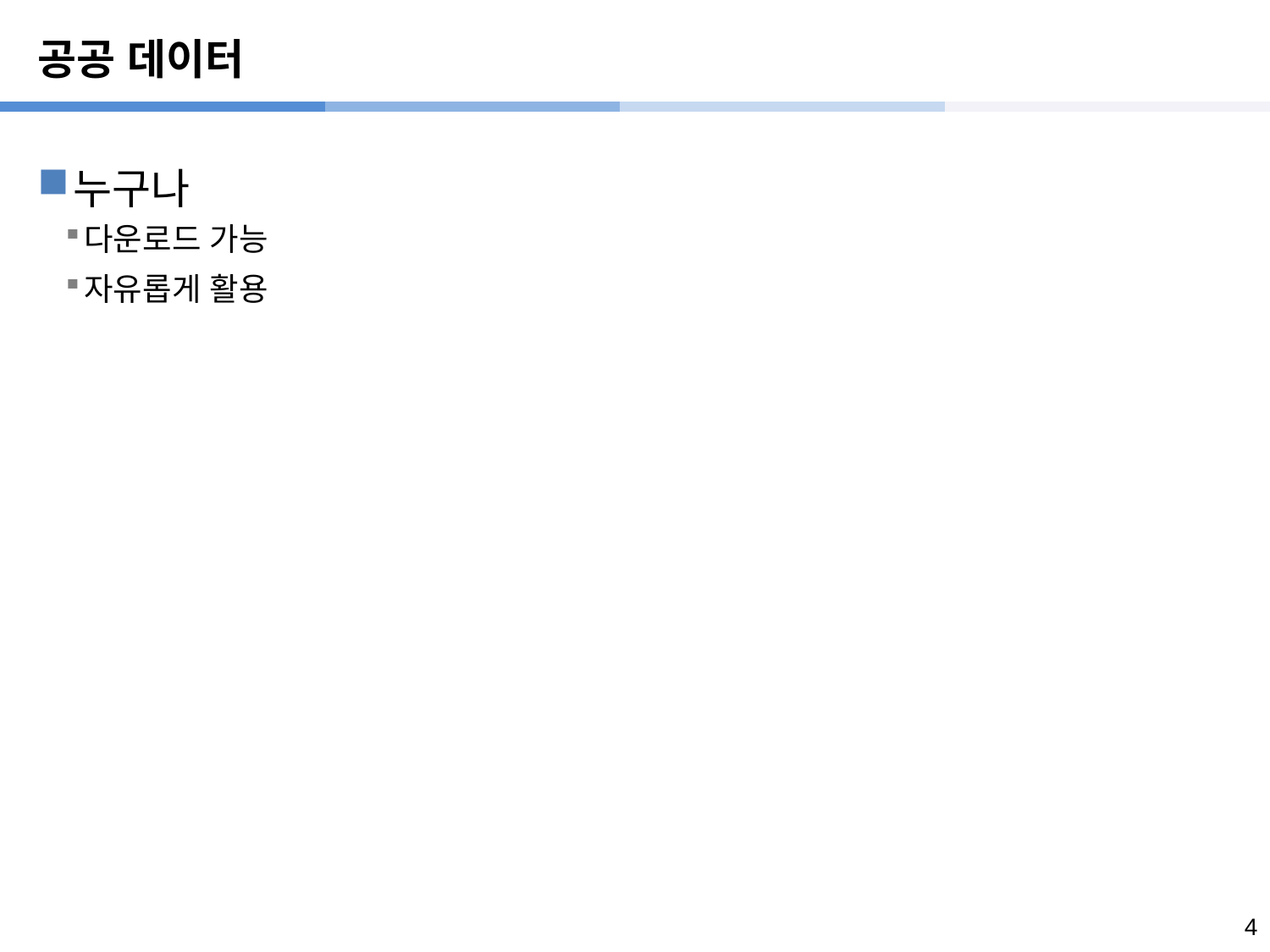

# 공공 데이터
누구나
다운로드 가능
자유롭게 활용